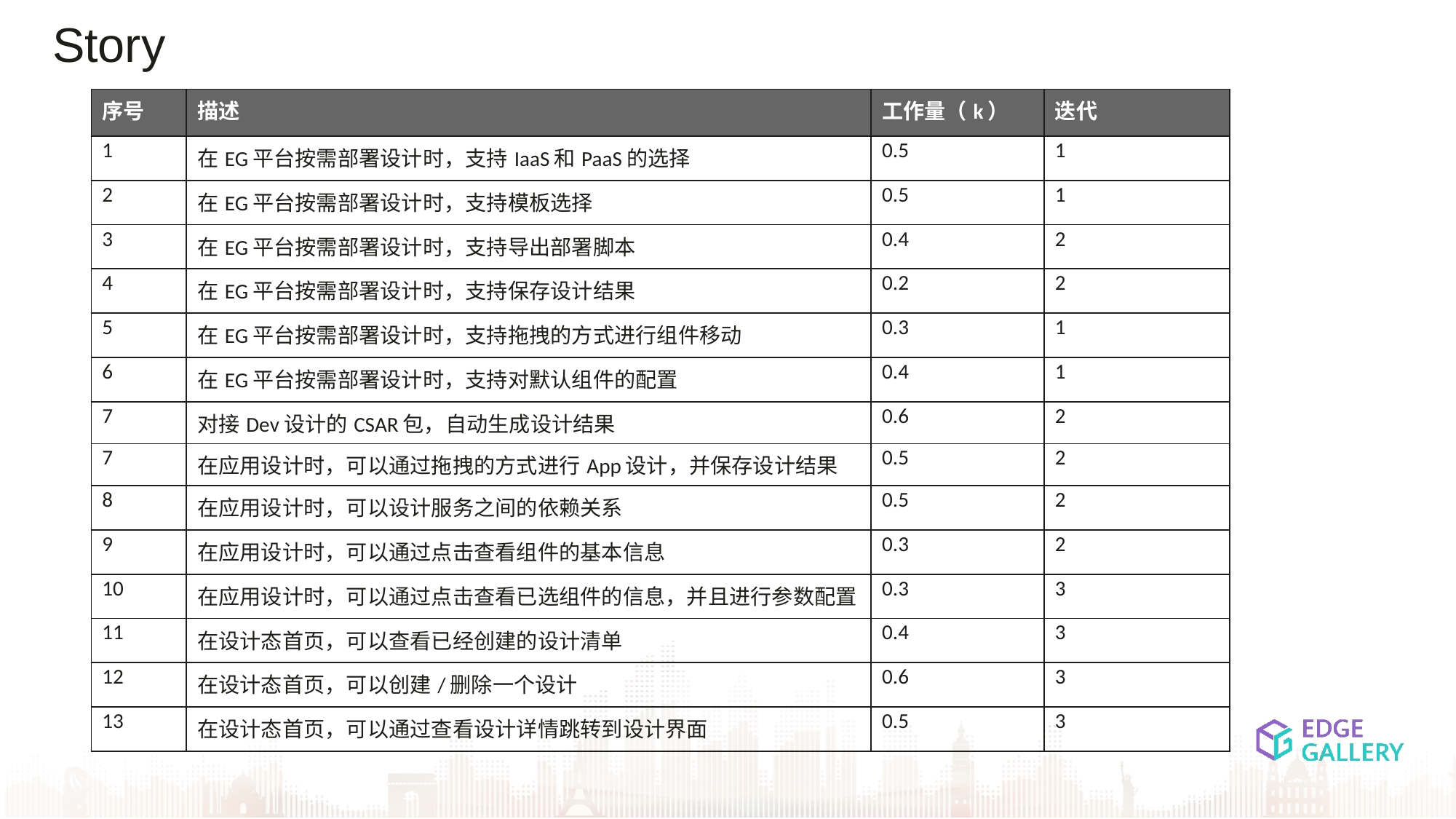

Story
| 序号 | 描述 | 工作量（k） | 迭代 |
| --- | --- | --- | --- |
| 1 | 在EG平台按需部署设计时，支持IaaS和PaaS的选择 | 0.5 | 1 |
| 2 | 在EG平台按需部署设计时，支持模板选择 | 0.5 | 1 |
| 3 | 在EG平台按需部署设计时，支持导出部署脚本 | 0.4 | 2 |
| 4 | 在EG平台按需部署设计时，支持保存设计结果 | 0.2 | 2 |
| 5 | 在EG平台按需部署设计时，支持拖拽的方式进行组件移动 | 0.3 | 1 |
| 6 | 在EG平台按需部署设计时，支持对默认组件的配置 | 0.4 | 1 |
| 7 | 对接Dev设计的CSAR包，自动生成设计结果 | 0.6 | 2 |
| 7 | 在应用设计时，可以通过拖拽的方式进行App设计，并保存设计结果 | 0.5 | 2 |
| 8 | 在应用设计时，可以设计服务之间的依赖关系 | 0.5 | 2 |
| 9 | 在应用设计时，可以通过点击查看组件的基本信息 | 0.3 | 2 |
| 10 | 在应用设计时，可以通过点击查看已选组件的信息，并且进行参数配置 | 0.3 | 3 |
| 11 | 在设计态首页，可以查看已经创建的设计清单 | 0.4 | 3 |
| 12 | 在设计态首页，可以创建/删除一个设计 | 0.6 | 3 |
| 13 | 在设计态首页，可以通过查看设计详情跳转到设计界面 | 0.5 | 3 |